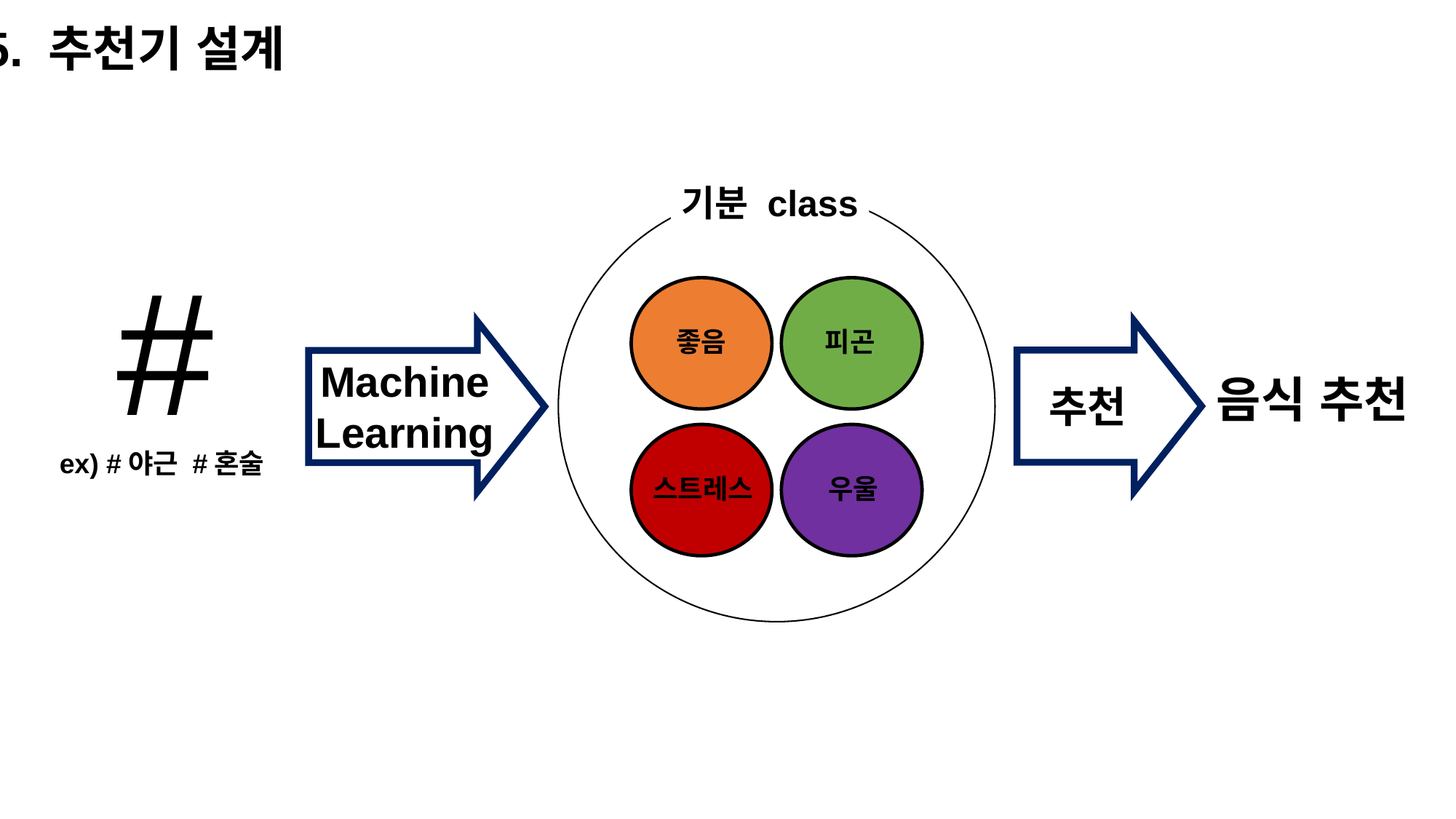

5. 추천기 설계
기분 class

#

좋음
피곤

Machine Learning
음식 추천
추천

ex) #야근 #혼술
스트레스
우울